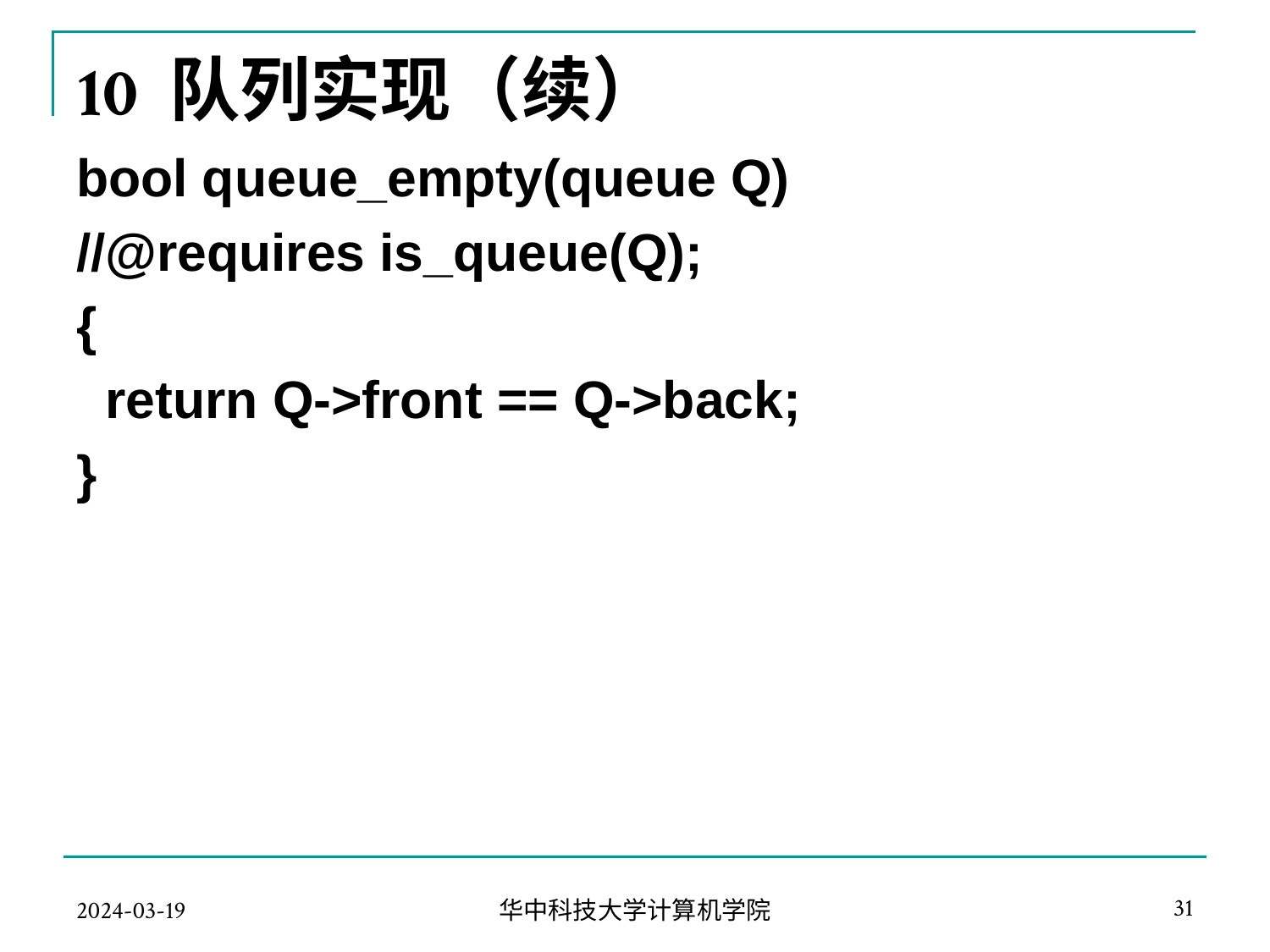

# 10 队列实现（续）
bool queue_empty(queue Q)
//@requires is_queue(Q);
{
  return Q->front == Q->back;
}
2024-03-19
31
华中科技大学计算机学院